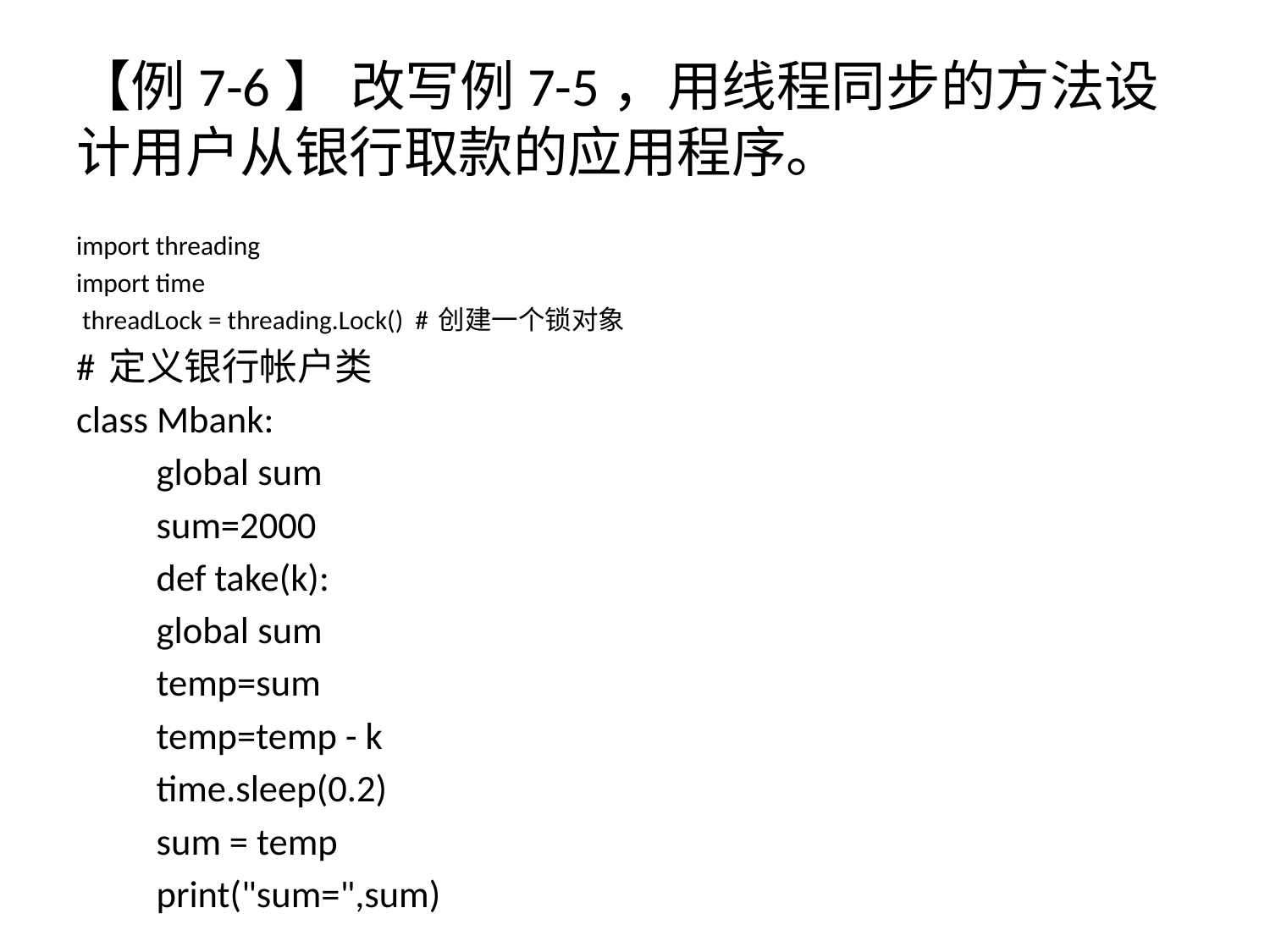

# 【例7-6】 改写例7-5，用线程同步的方法设计用户从银行取款的应用程序。
import threading
import time
 threadLock = threading.Lock()  # 创建一个锁对象
# 定义银行帐户类
class Mbank:
	global sum
	sum=2000
	def take(k):
		global sum
		temp=sum
		temp=temp - k
		time.sleep(0.2)
		sum = temp
		print("sum=",sum)